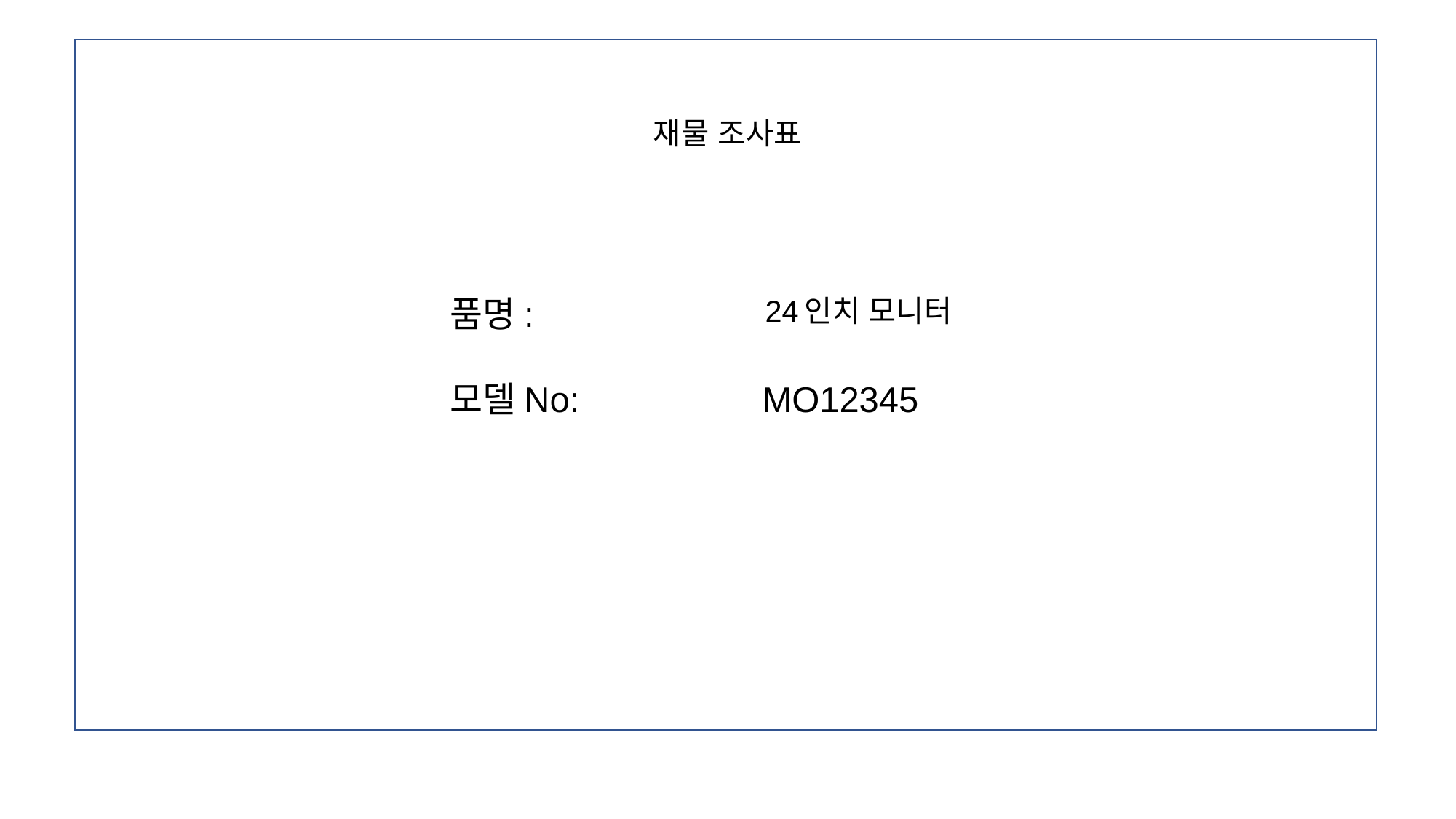

# 재물 조사표
품명:
24인치 모니터
모델No:
MO12345